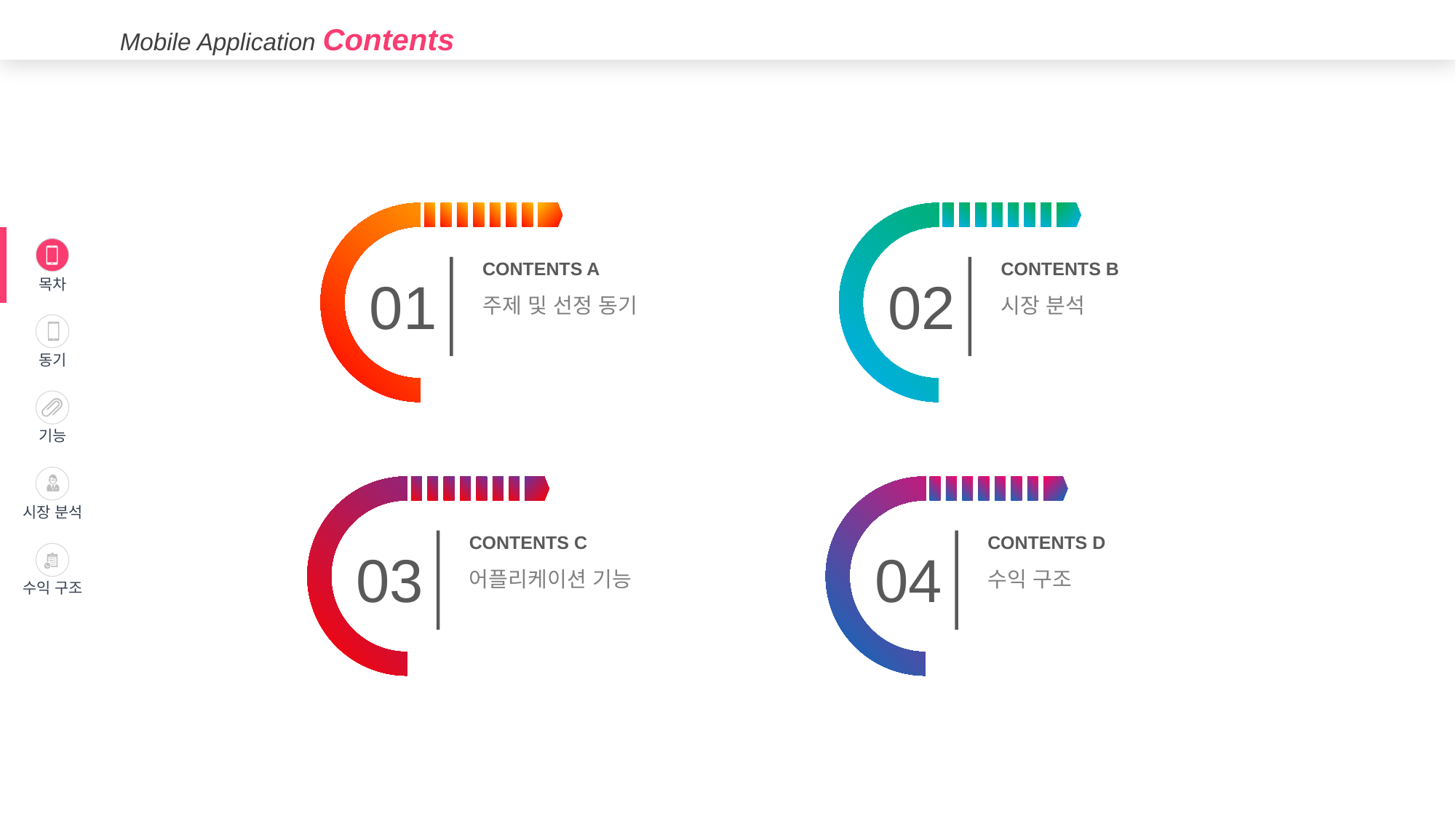

Mobile Application Contents

|  | 목차 |
| --- | --- |
|  | 동기 |
|  | 기능 |
|  | 시장 분석 |
|  | 수익 구조 |

CONTENTS B
시장 분석
CONTENTS A
주제 및 선정 동기

02
01

CONTENTS D
수익 구조
CONTENTS C
어플리케이션 기능

04
03